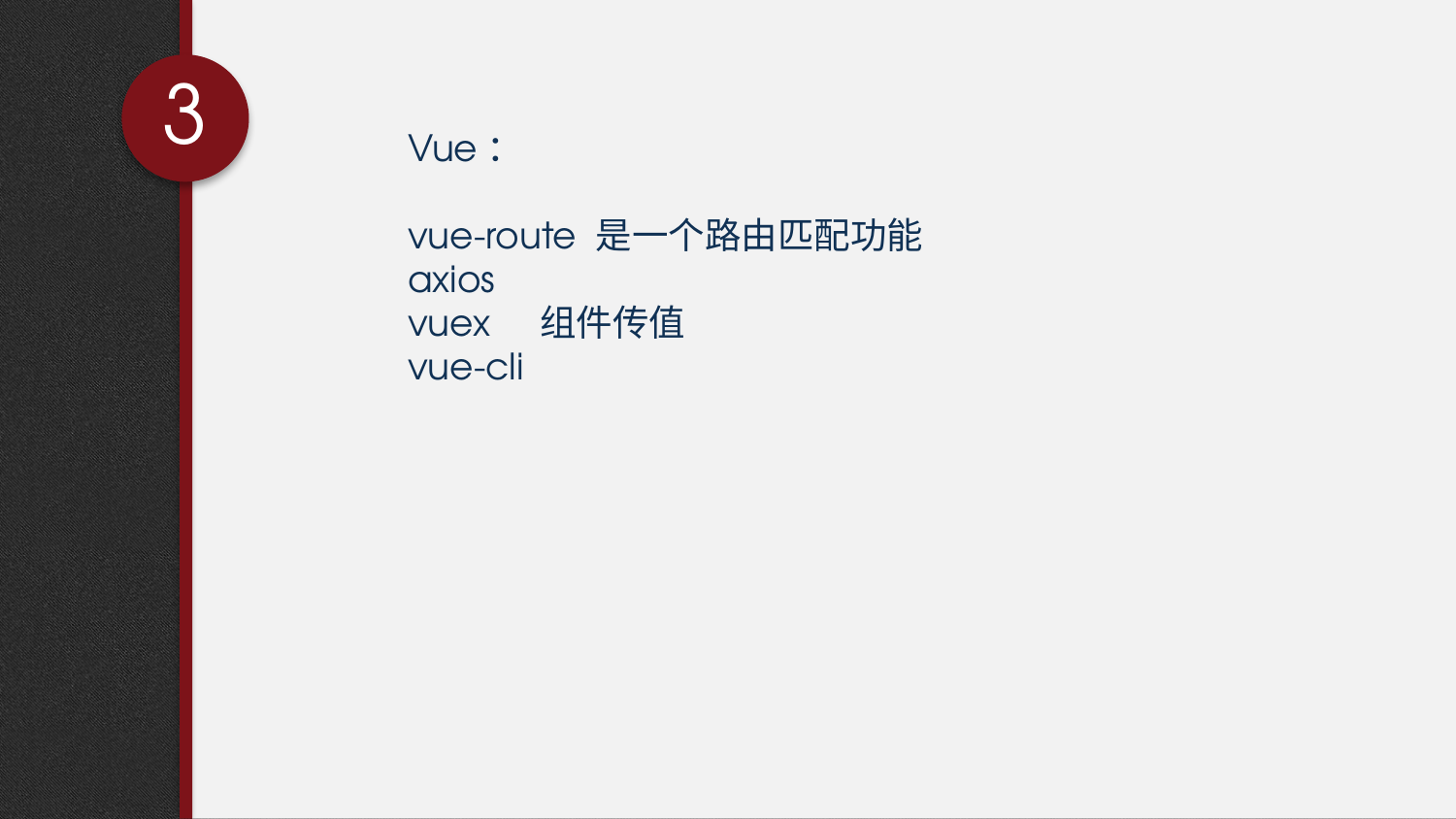

3
Vue：
vue-route 是一个路由匹配功能
axios
vuex    组件传值
vue-cli